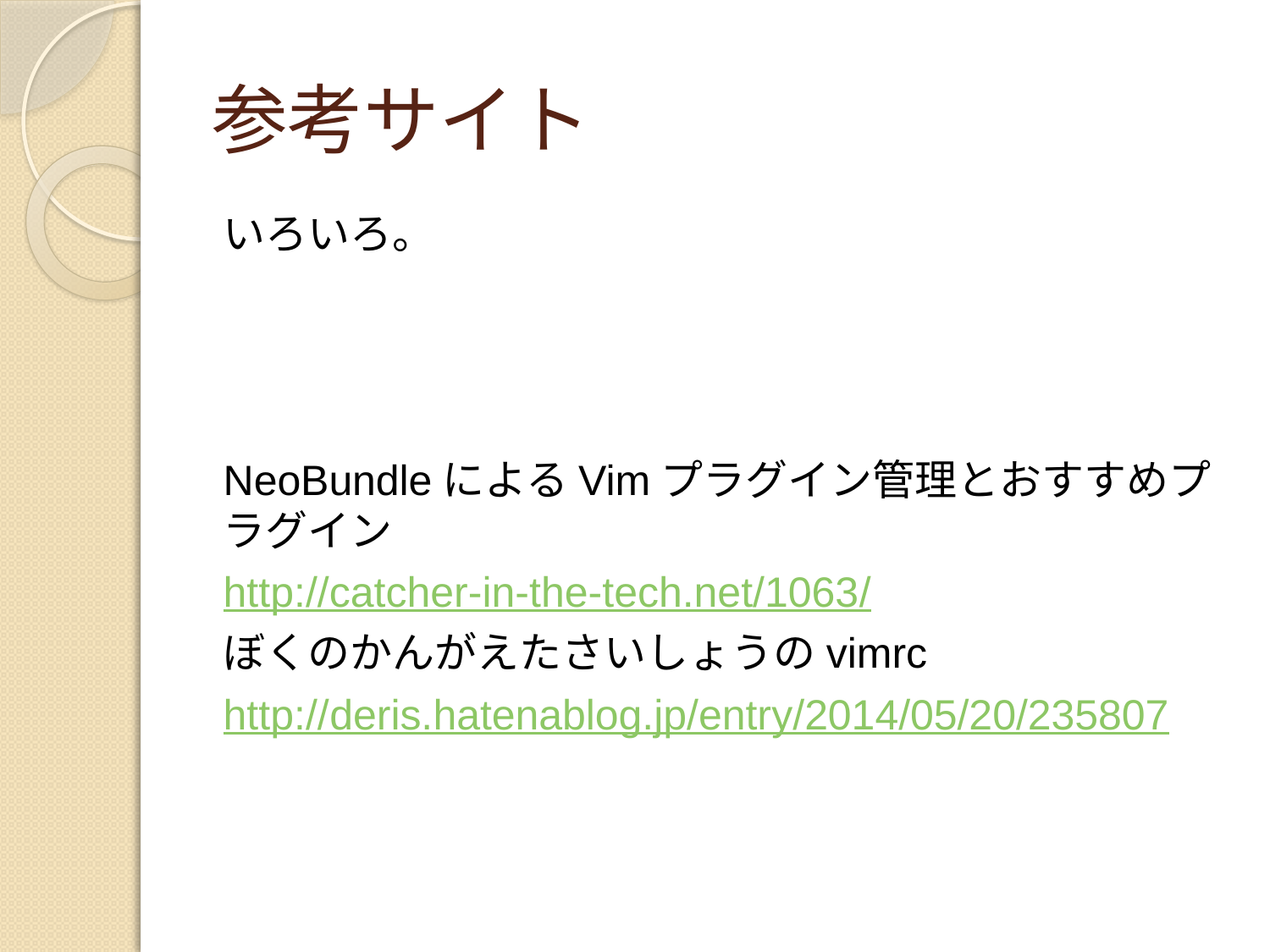

# 参考サイト
いろいろ。

NeoBundleによるVimプラグイン管理とおすすめプラグイン
http://catcher-in-the-tech.net/1063/
ぼくのかんがえたさいしょうのvimrc
http://deris.hatenablog.jp/entry/2014/05/20/235807